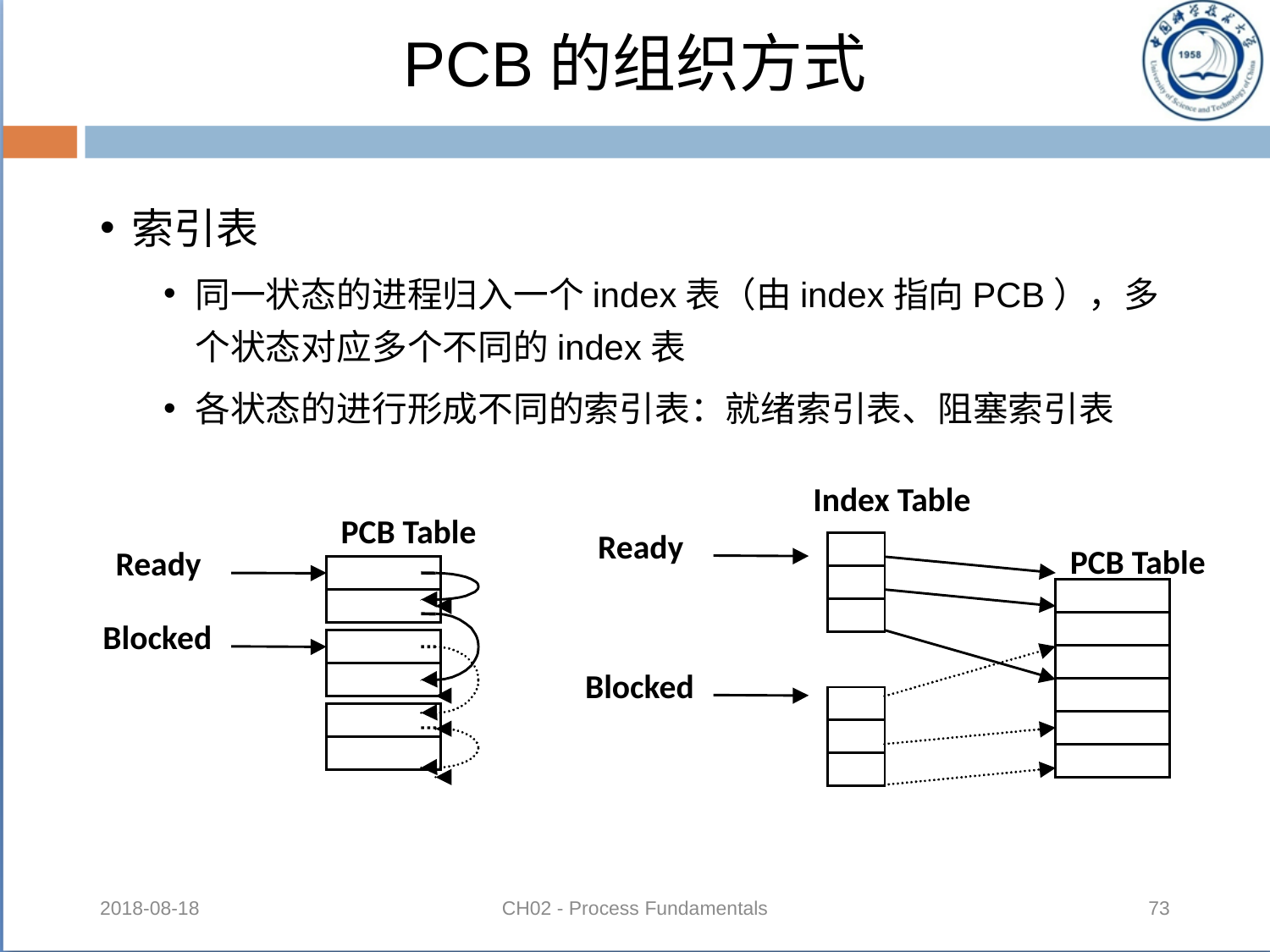

# PCB的组织方式
索引表
同一状态的进程归入一个index表（由index指向PCB），多个状态对应多个不同的index表
各状态的进行形成不同的索引表：就绪索引表、阻塞索引表

Index Table

PCB Table

Ready

PCB Table
Ready

Blocked

Blocked

2018-08-18
CH02 - Process Fundamentals
73